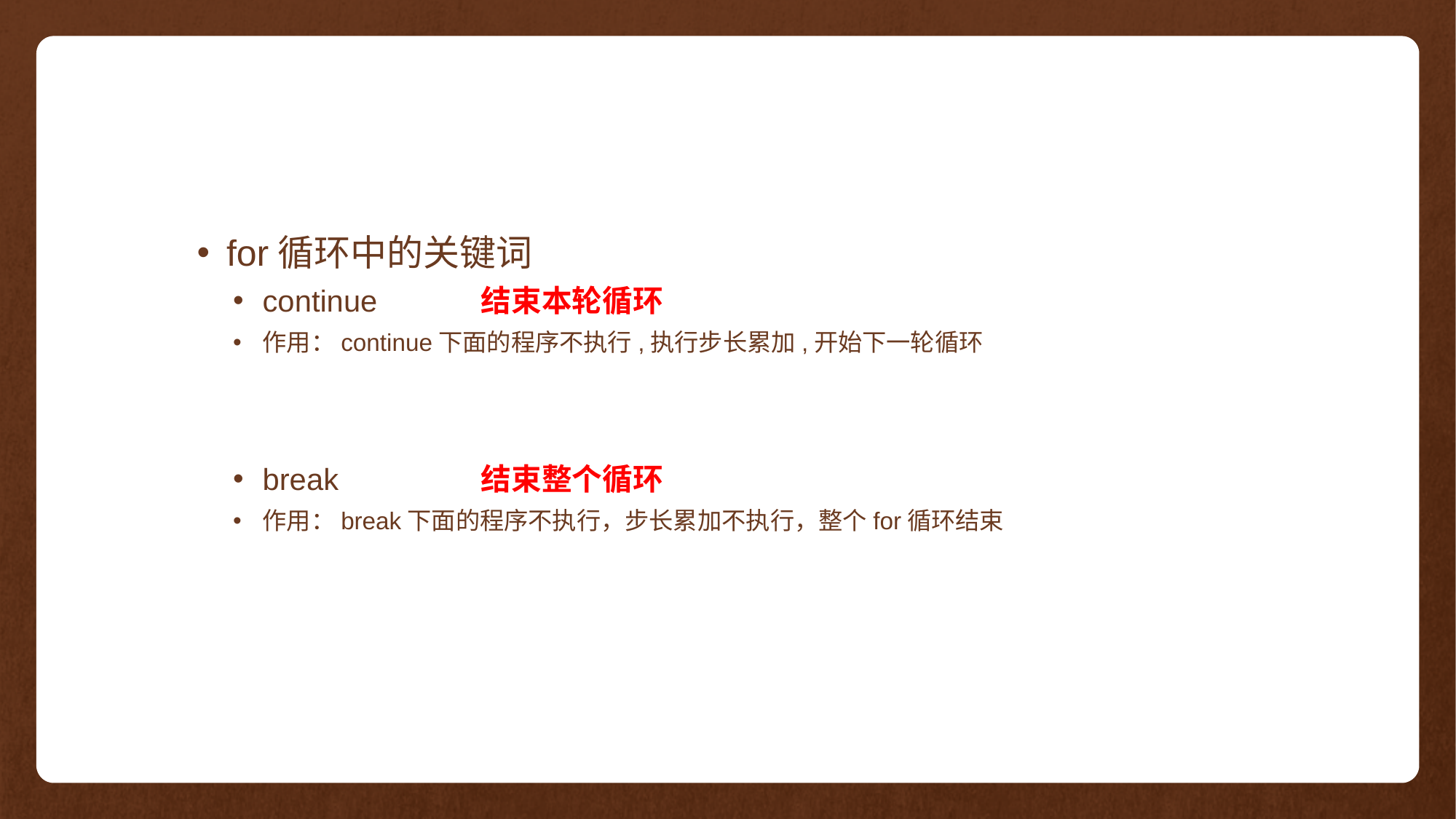

for循环中的关键词
continue	结束本轮循环
作用：continue下面的程序不执行,执行步长累加,开始下一轮循环

break		结束整个循环
作用：break下面的程序不执行，步长累加不执行，整个for循环结束